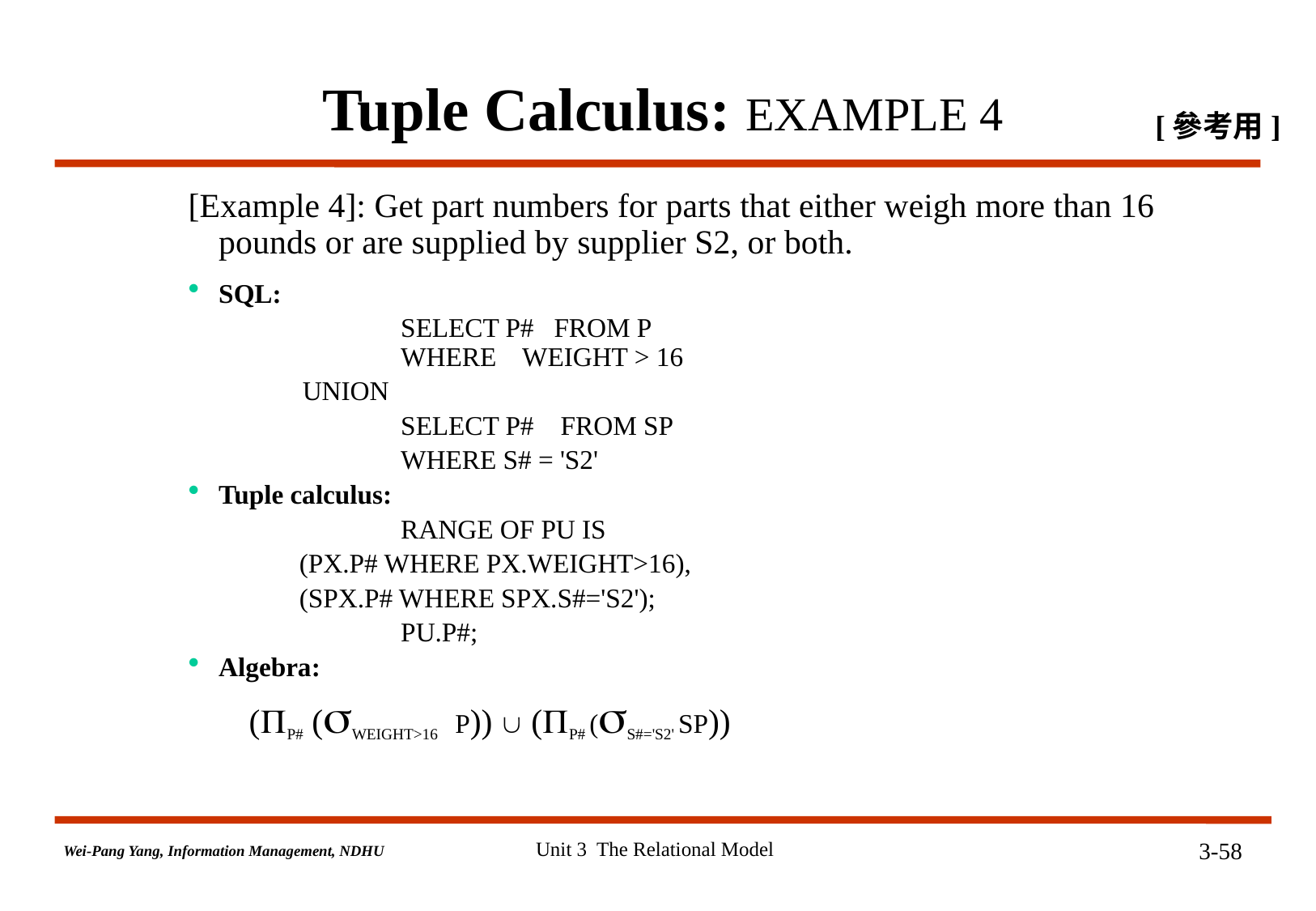

# Tuple Calculus: EXAMPLE 4
[參考用]
[Example 4]: Get part numbers for parts that either weigh more than 16 pounds or are supplied by supplier S2, or both.
SQL:
 		SELECT P#   FROM P 					WHERE	WEIGHT > 16
        UNION
		SELECT P#    FROM SP
		WHERE S# = 'S2'
Tuple calculus:
 		RANGE OF PU IS
	   (PX.P# WHERE PX.WEIGHT>16),
   	   (SPX.P# WHERE SPX.S#='S2');
 		PU.P#;
Algebra:
(ΠP# (σWEIGHT>16 P)) ∪ (ΠP# (σS#='S2' SP))

Unit 3  The Relational Model